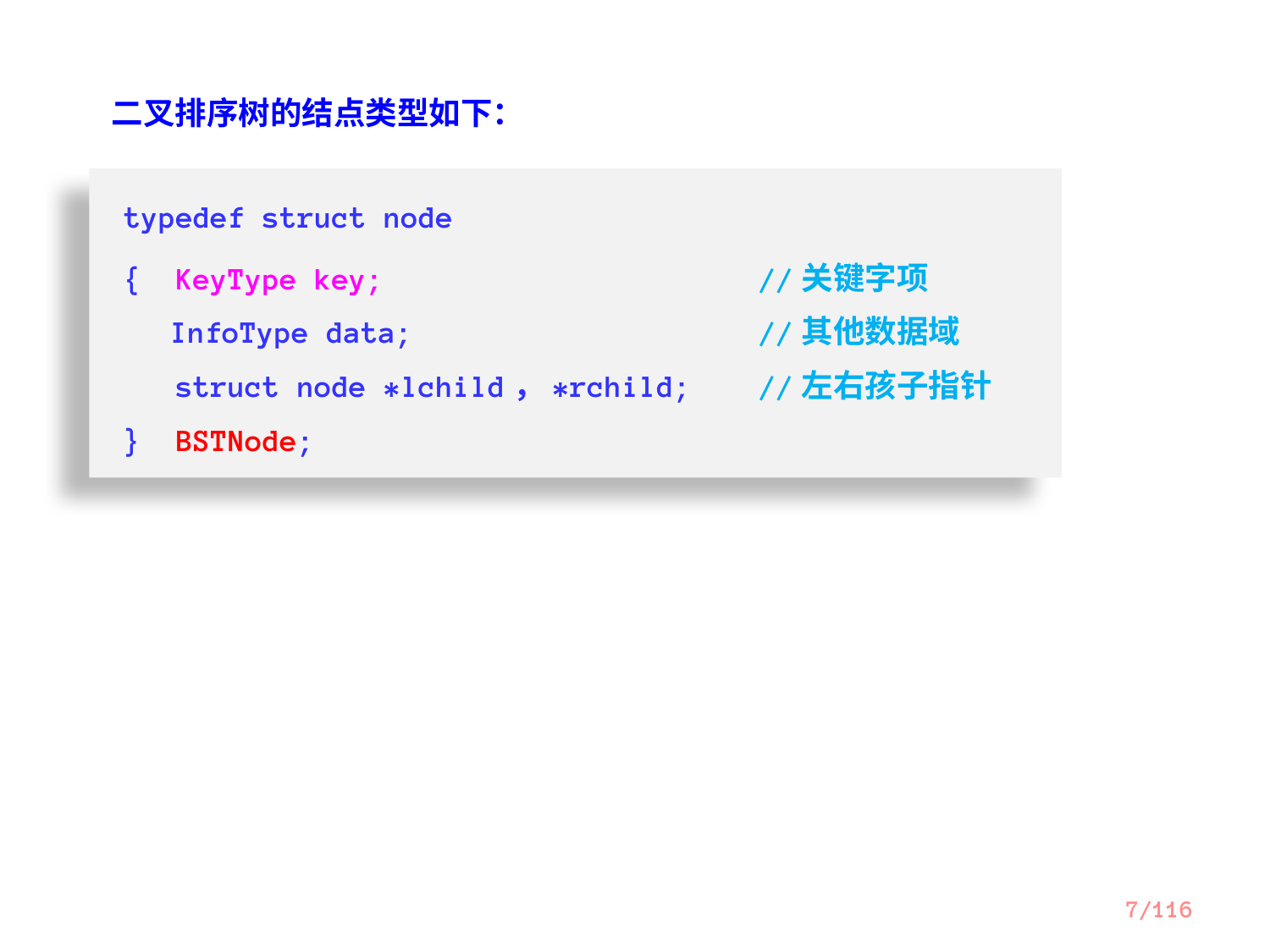

二叉排序树的结点类型如下：
typedef struct node
{  KeyType key;            	  	//关键字项
　 InfoType data;          	  	//其他数据域
   struct node *lchild，*rchild; 	//左右孩子指针
}  BSTNode;
7/116